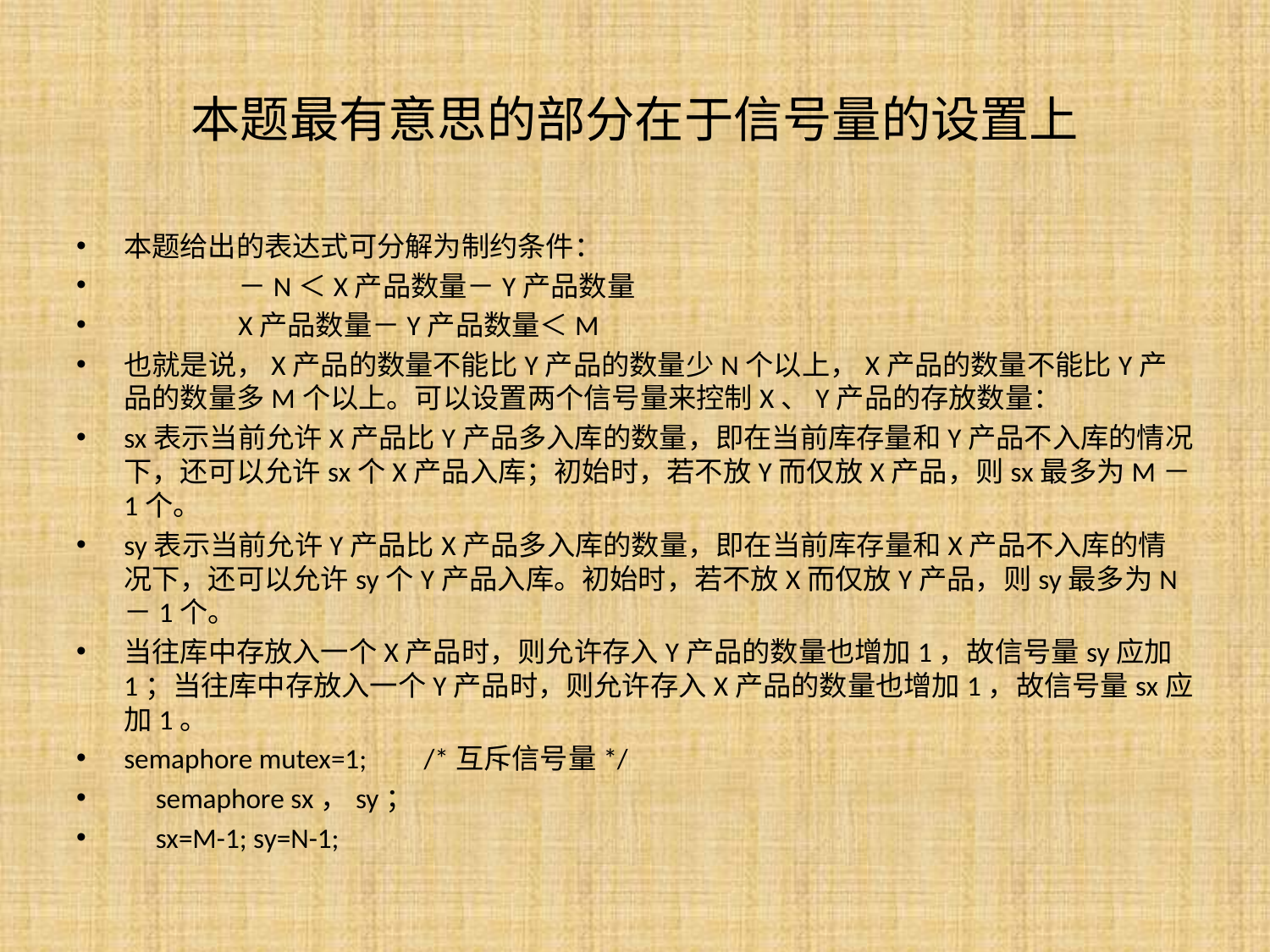

# 本题最有意思的部分在于信号量的设置上
本题给出的表达式可分解为制约条件：
                 －N＜X产品数量－Y产品数量
                  X产品数量－Y产品数量＜M
也就是说，X产品的数量不能比Y产品的数量少N个以上，X产品的数量不能比Y产品的数量多M个以上。可以设置两个信号量来控制X、Y产品的存放数量：
sx表示当前允许X产品比Y产品多入库的数量，即在当前库存量和Y产品不入库的情况下，还可以允许sx个X产品入库；初始时，若不放Y而仅放X产品，则sx最多为M－1个。
sy表示当前允许Y产品比X产品多入库的数量，即在当前库存量和X产品不入库的情况下，还可以允许sy个Y产品入库。初始时，若不放X而仅放Y产品，则sy最多为N－1个。
当往库中存放入一个X产品时，则允许存入Y产品的数量也增加1，故信号量sy应加1；当往库中存放入一个Y产品时，则允许存入X产品的数量也增加1，故信号量sx应加1。
semaphore mutex=1;         /*互斥信号量*/
     semaphore sx，sy；
     sx=M-1; sy=N-1;